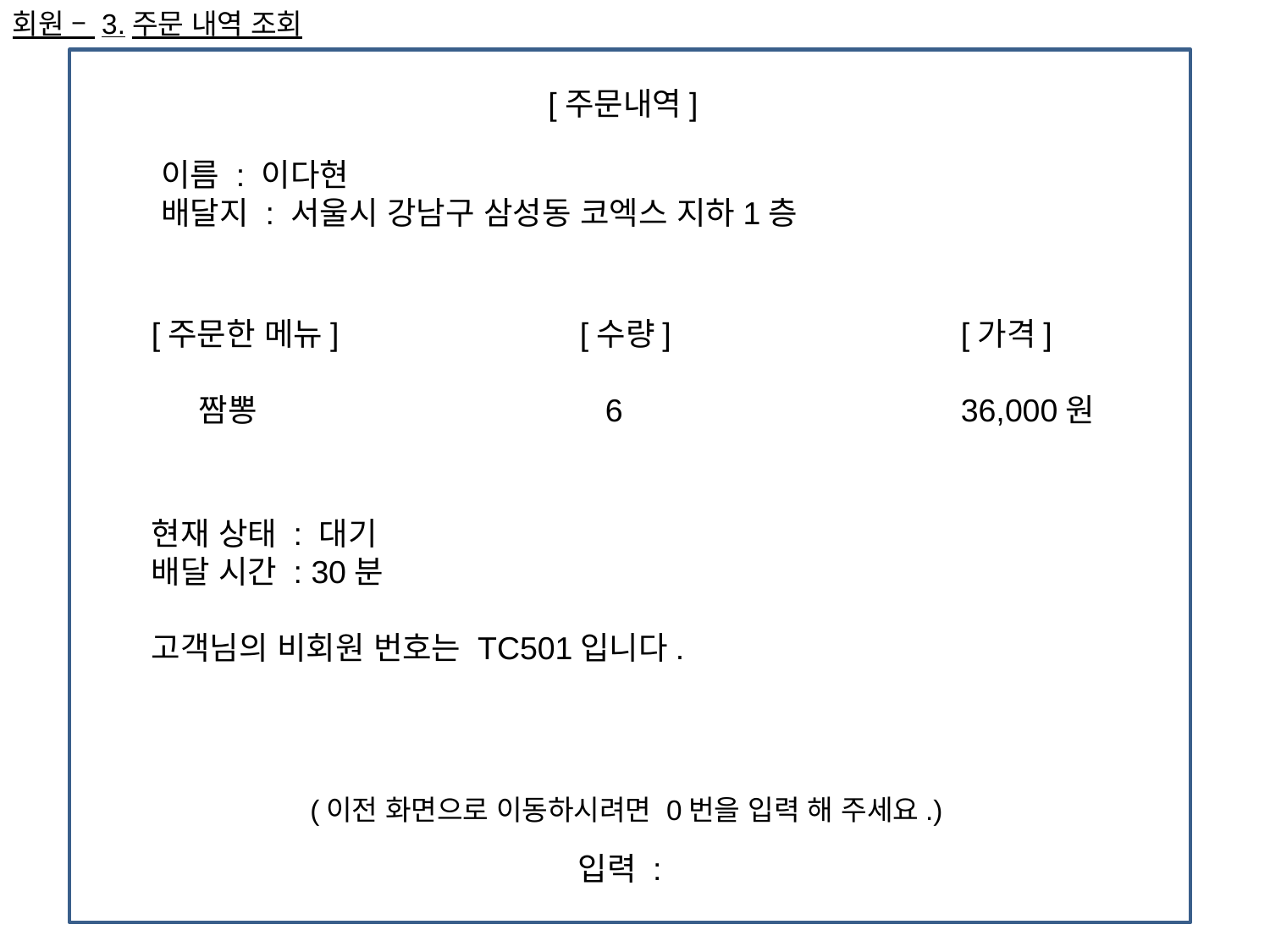

회원 – 3.주문 내역 조회

[주문내역]
이름 : 이다현
배달지 : 서울시 강남구 삼성동 코엑스 지하1층
[주문한 메뉴]		[수량]			[가격]

	짬뽕			  6			36,000원
현재 상태 : 대기
배달 시간 : 30분

고객님의 비회원 번호는 TC501입니다.
(이전 화면으로 이동하시려면 0번을 입력 해 주세요.)
입력 :